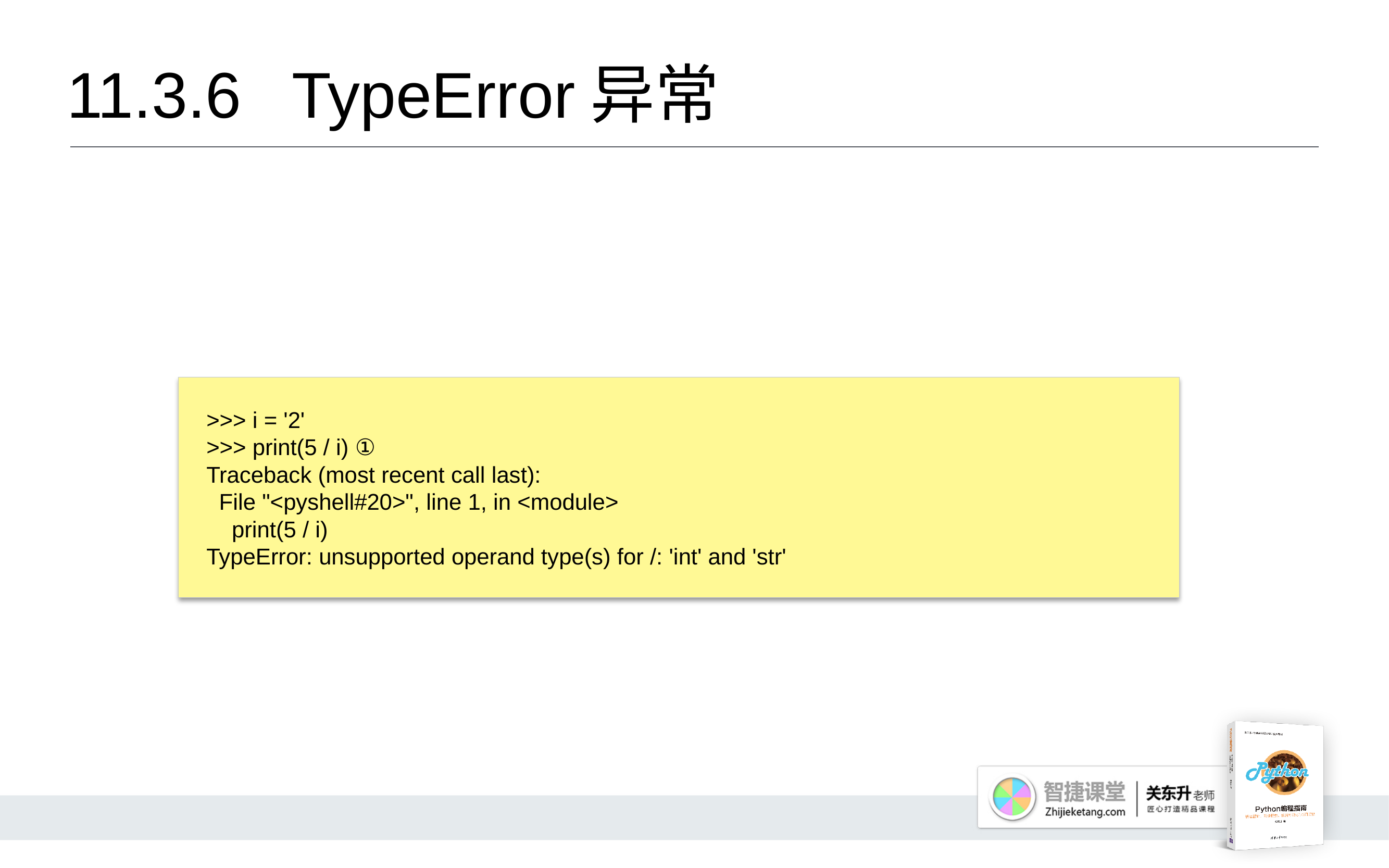

# 11.3.6 	TypeError异常
>>> i = '2'
>>> print(5 / i) ①
Traceback (most recent call last):
  File "<pyshell#20>", line 1, in <module>
    print(5 / i)
TypeError: unsupported operand type(s) for /: 'int' and 'str'